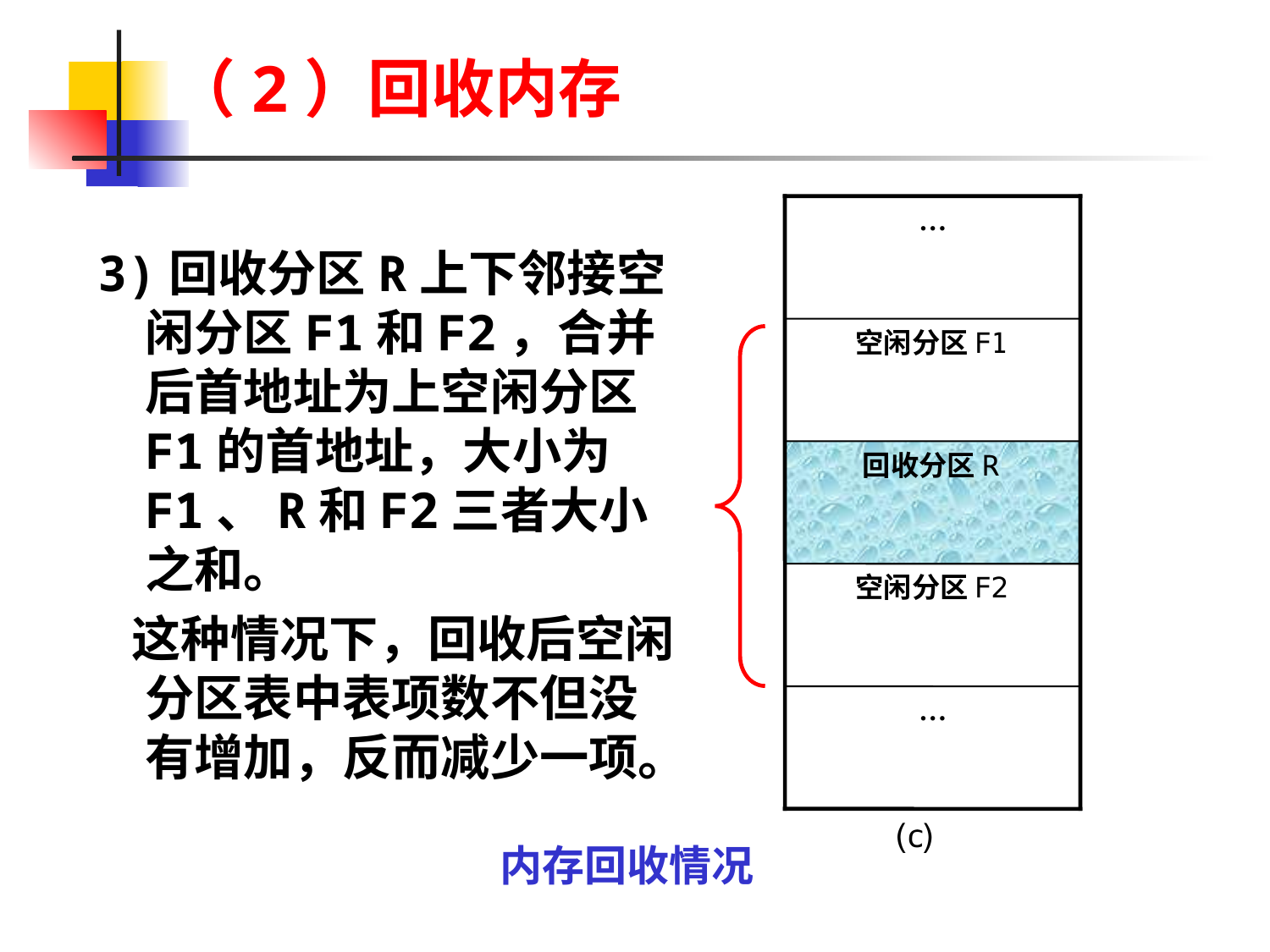

# （2）回收内存
…

空闲分区F1

回收分区R

空闲分区F2

…

(c)
3)回收分区R上下邻接空闲分区F1和F2，合并后首地址为上空闲分区F1的首地址，大小为F1、R和F2三者大小之和。
  这种情况下，回收后空闲分区表中表项数不但没有增加，反而减少一项。

内存回收情况